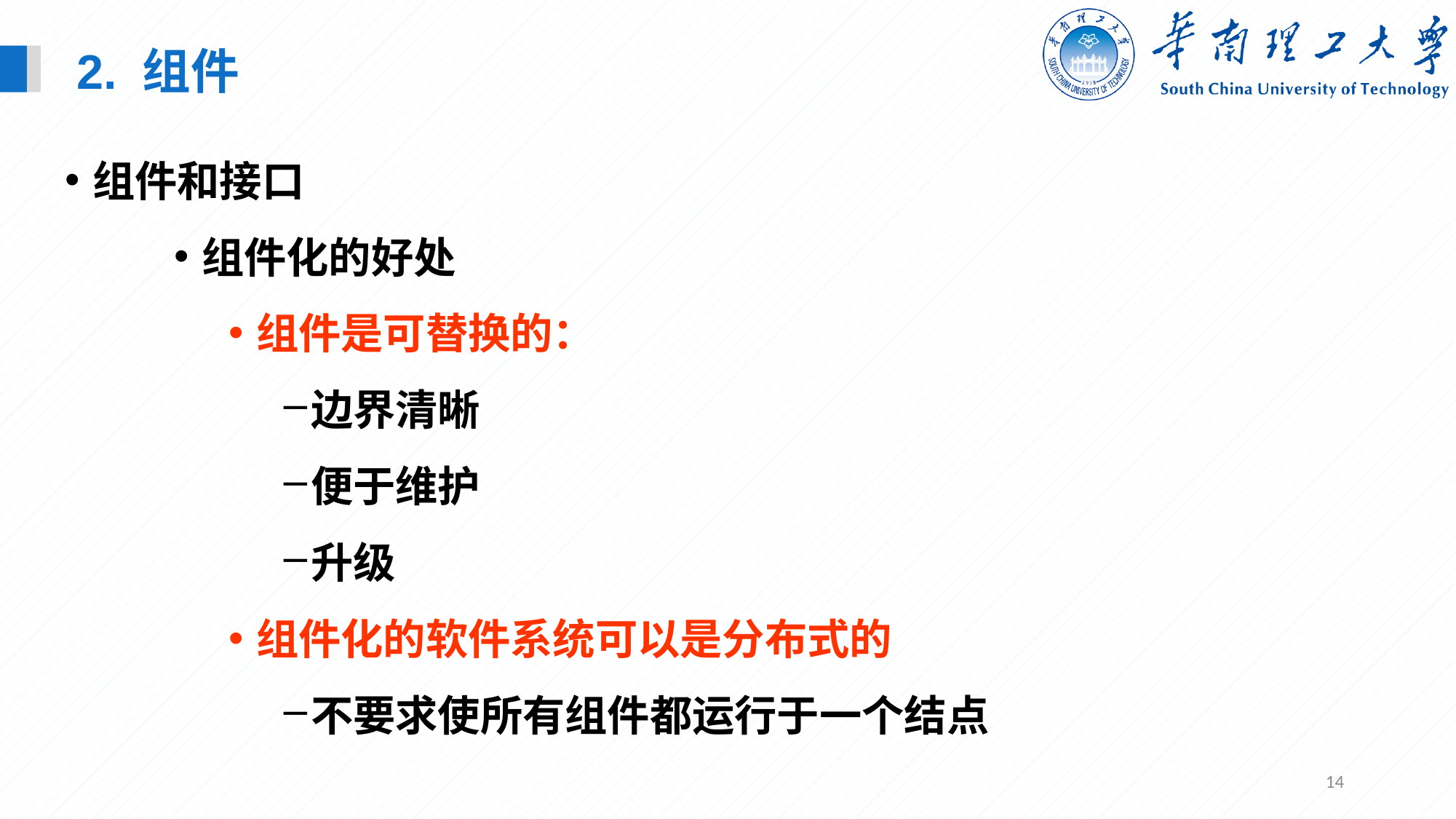

2. 组件
组件和接口
组件化的好处
组件是可替换的：
边界清晰
便于维护
升级
组件化的软件系统可以是分布式的
不要求使所有组件都运行于一个结点
14